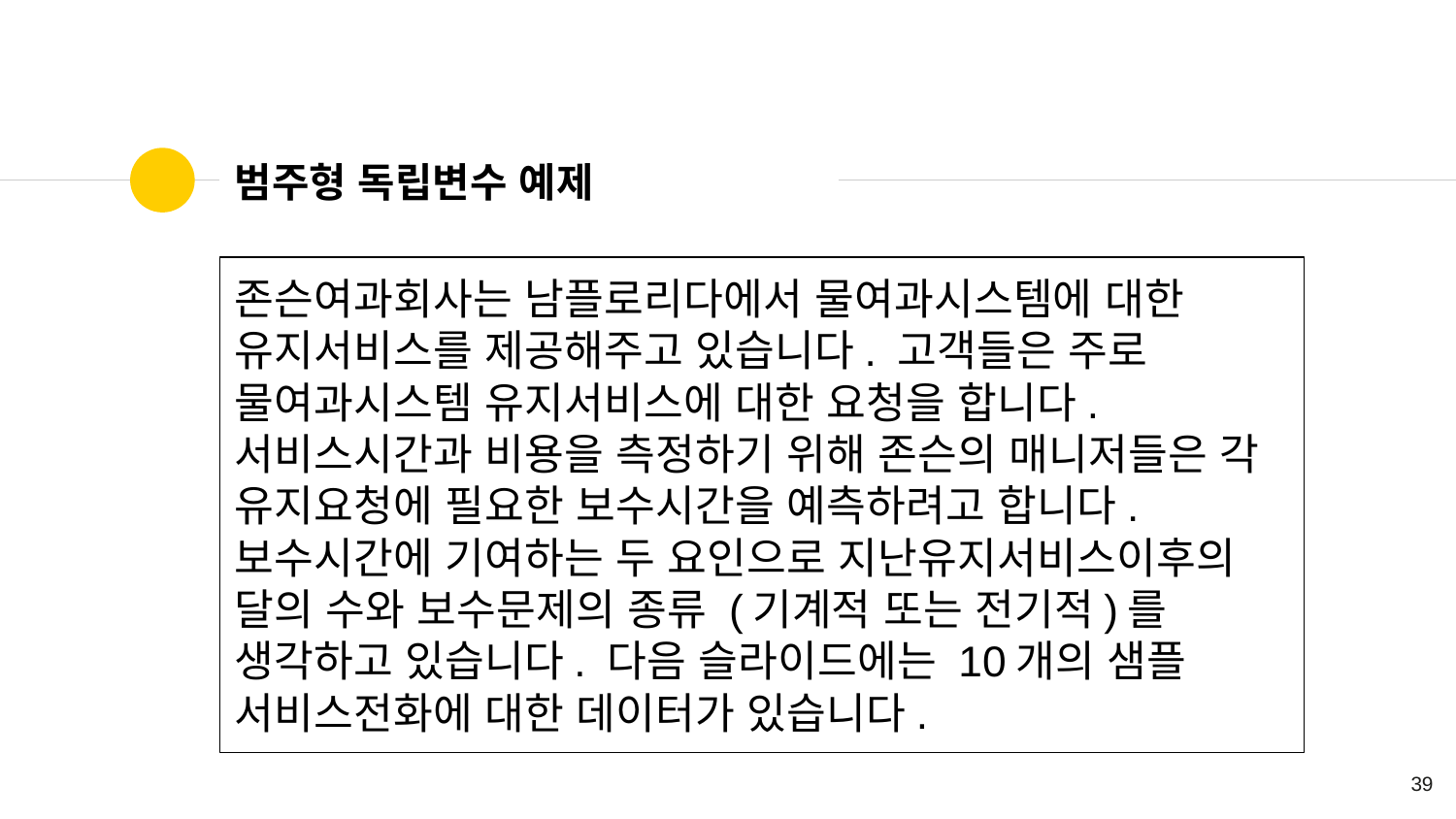

# 범주형 독립변수 예제
존슨여과회사는 남플로리다에서 물여과시스템에 대한 유지서비스를 제공해주고 있습니다. 고객들은 주로 물여과시스템 유지서비스에 대한 요청을 합니다. 서비스시간과 비용을 측정하기 위해 존슨의 매니저들은 각 유지요청에 필요한 보수시간을 예측하려고 합니다. 보수시간에 기여하는 두 요인으로 지난유지서비스이후의 달의 수와 보수문제의 종류 (기계적 또는 전기적)를 생각하고 있습니다. 다음 슬라이드에는 10개의 샘플 서비스전화에 대한 데이터가 있습니다.
39